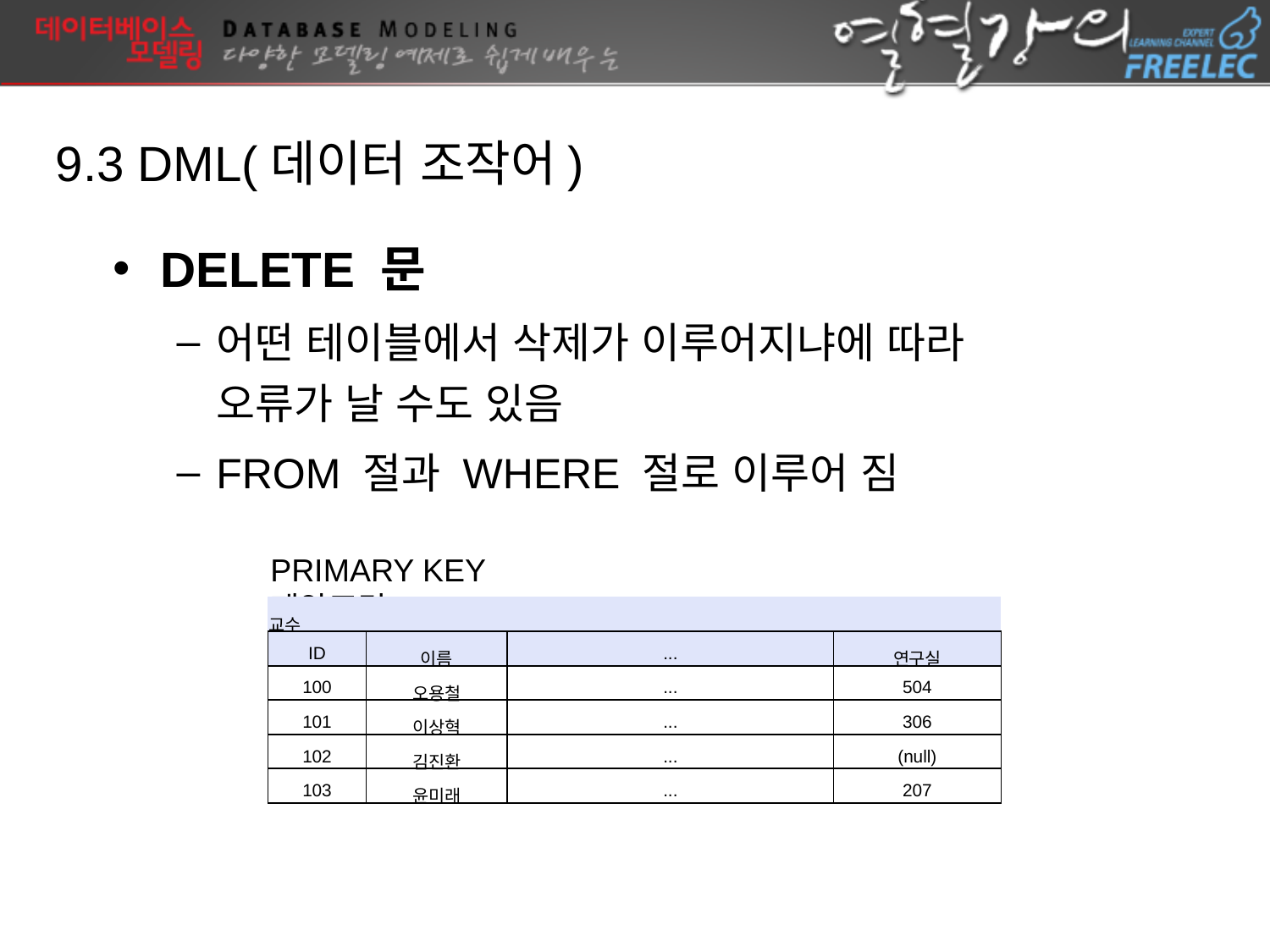

9.3 DML(데이터 조작어)
DELETE 문
어떤 테이블에서 삭제가 이루어지냐에 따라
오류가 날 수도 있음
FROM 절과 WHERE 절로 이루어 짐
PRIMARY KEY 제약조건
| 교수 |  |  |  |
| --- | --- | --- | --- |
| ID | 이름 | ... | 연구실 |
| 100 | 오용철 | ... | 504 |
| 101 | 이상혁 | ... | 306 |
| 102 | 김진환 | ... | (null) |
| 103 | 윤미래 | ... | 207 |